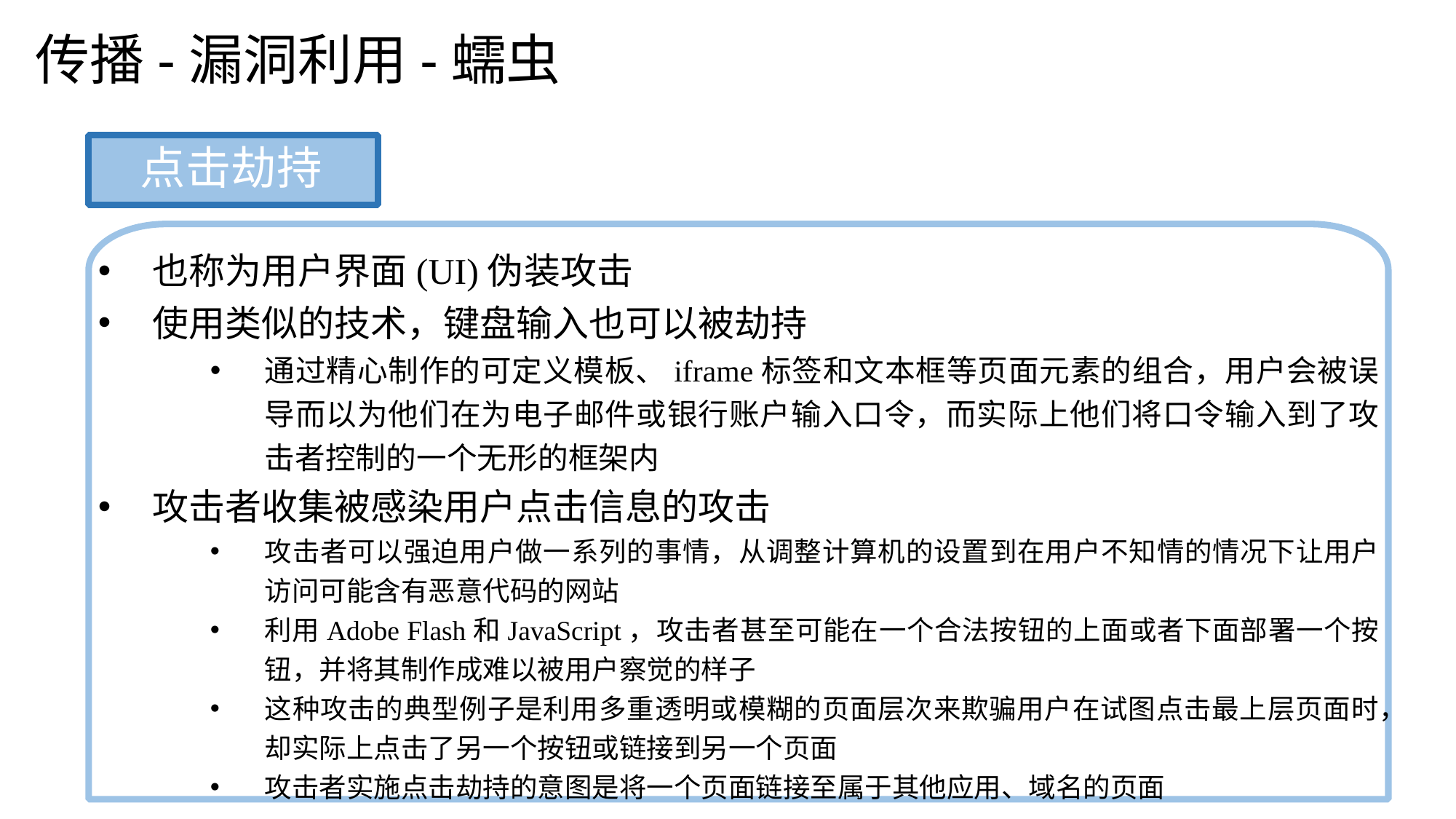

传播-漏洞利用-蠕虫

点击劫持
也称为用户界面(UI)伪装攻击
使用类似的技术，键盘输入也可以被劫持
通过精心制作的可定义模板、iframe标签和文本框等页面元素的组合，用户会被误导而以为他们在为电子邮件或银行账户输入口令，而实际上他们将口令输入到了攻击者控制的一个无形的框架内
攻击者收集被感染用户点击信息的攻击
攻击者可以强迫用户做一系列的事情，从调整计算机的设置到在用户不知情的情况下让用户访问可能含有恶意代码的网站
利用Adobe Flash和JavaScript，攻击者甚至可能在一个合法按钮的上面或者下面部署一个按钮，并将其制作成难以被用户察觉的样子
这种攻击的典型例子是利用多重透明或模糊的页面层次来欺骗用户在试图点击最上层页面时，却实际上点击了另一个按钮或链接到另一个页面
攻击者实施点击劫持的意图是将一个页面链接至属于其他应用、域名的页面